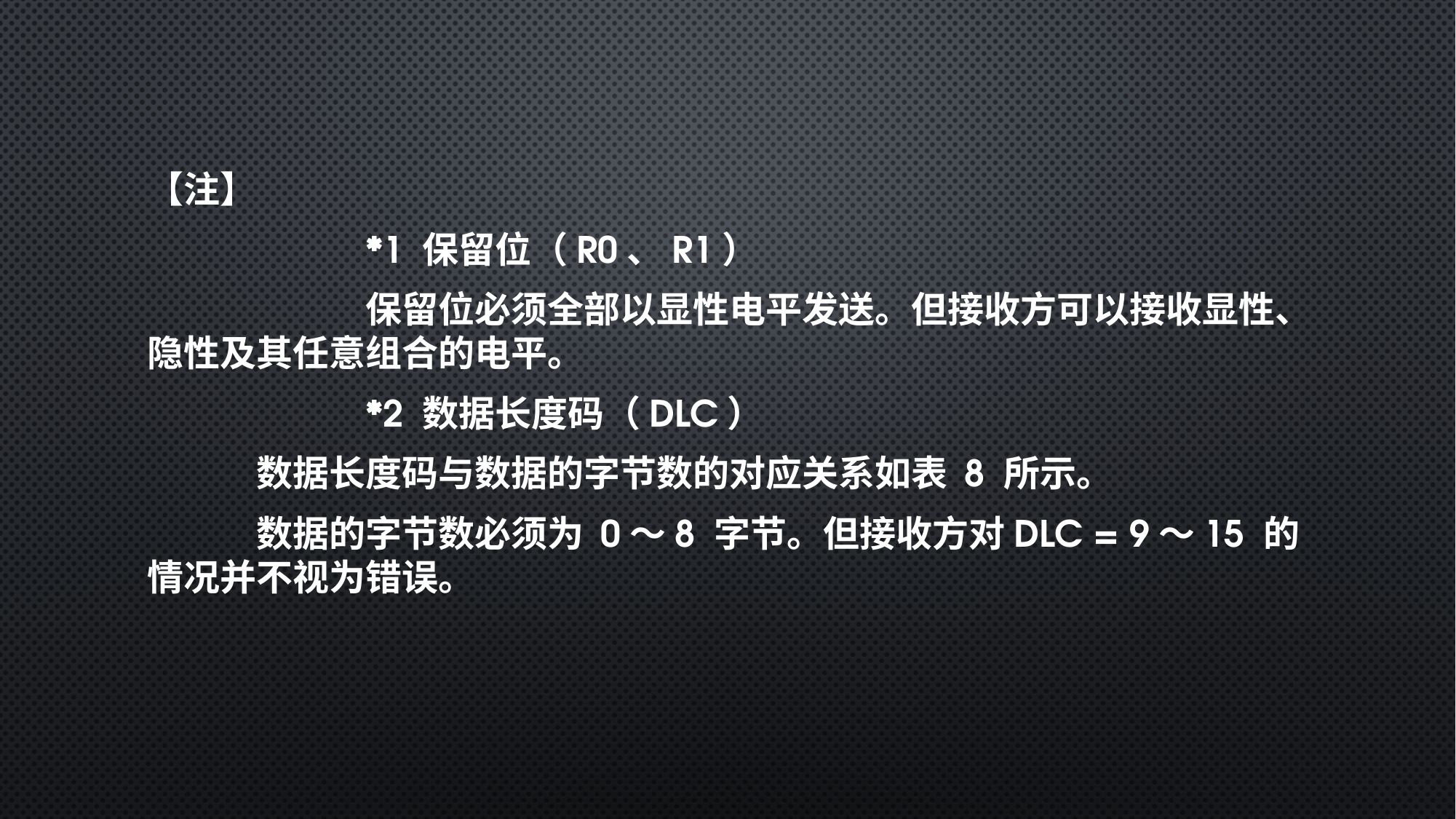

【注】
		*1 保留位（r0、r1）
		保留位必须全部以显性电平发送。但接收方可以接收显性、隐性及其任意组合的电平。
		*2 数据长度码（DLC）
	数据长度码与数据的字节数的对应关系如表 8 所示。
	数据的字节数必须为 0～8 字节。但接收方对DLC = 9～15 的情况并不视为错误。